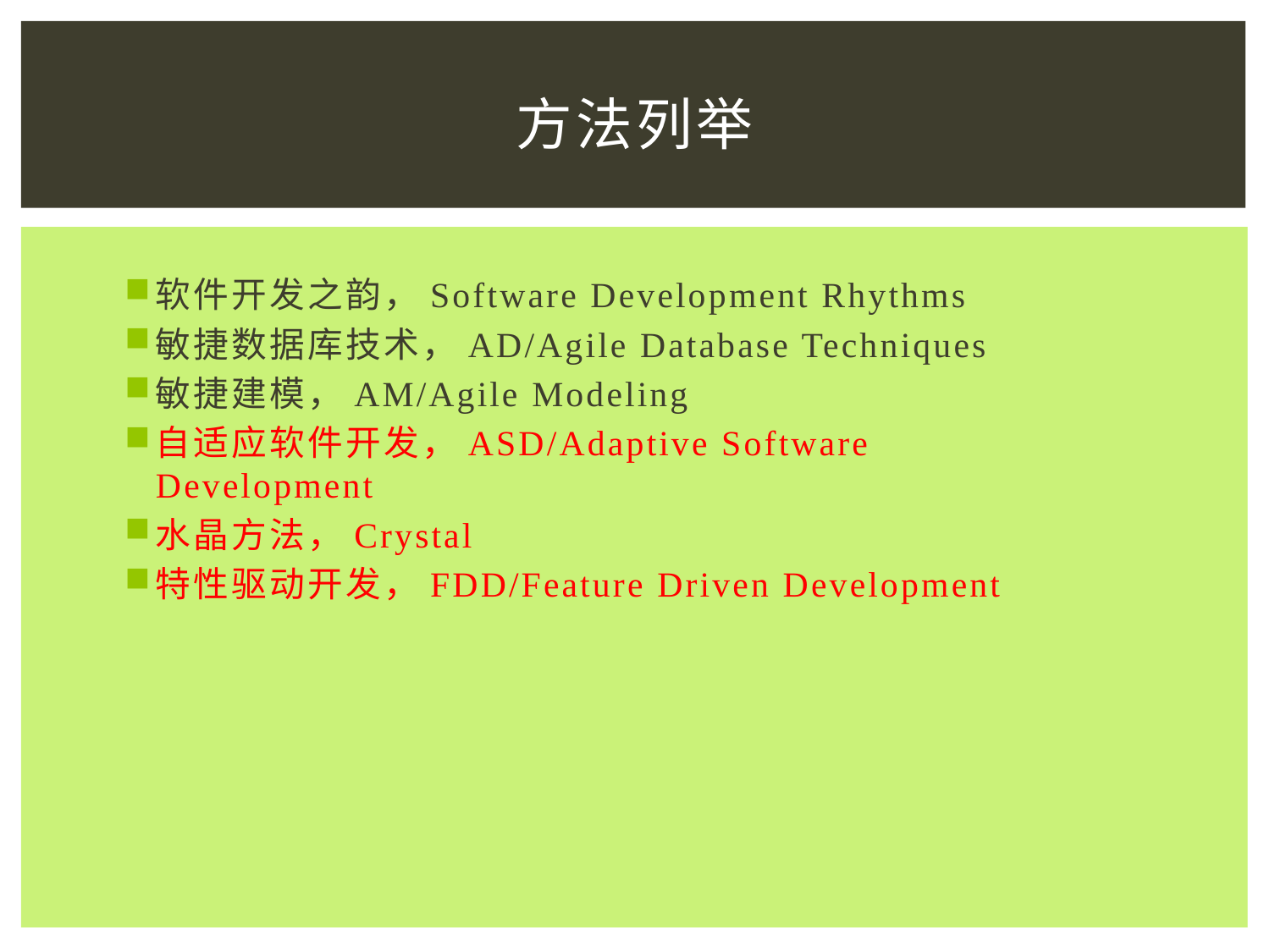

# 方法列举
软件开发之韵，Software Development Rhythms
敏捷数据库技术，AD/Agile Database Techniques
敏捷建模，AM/Agile Modeling
自适应软件开发，ASD/Adaptive Software Development
水晶方法，Crystal
特性驱动开发，FDD/Feature Driven Development